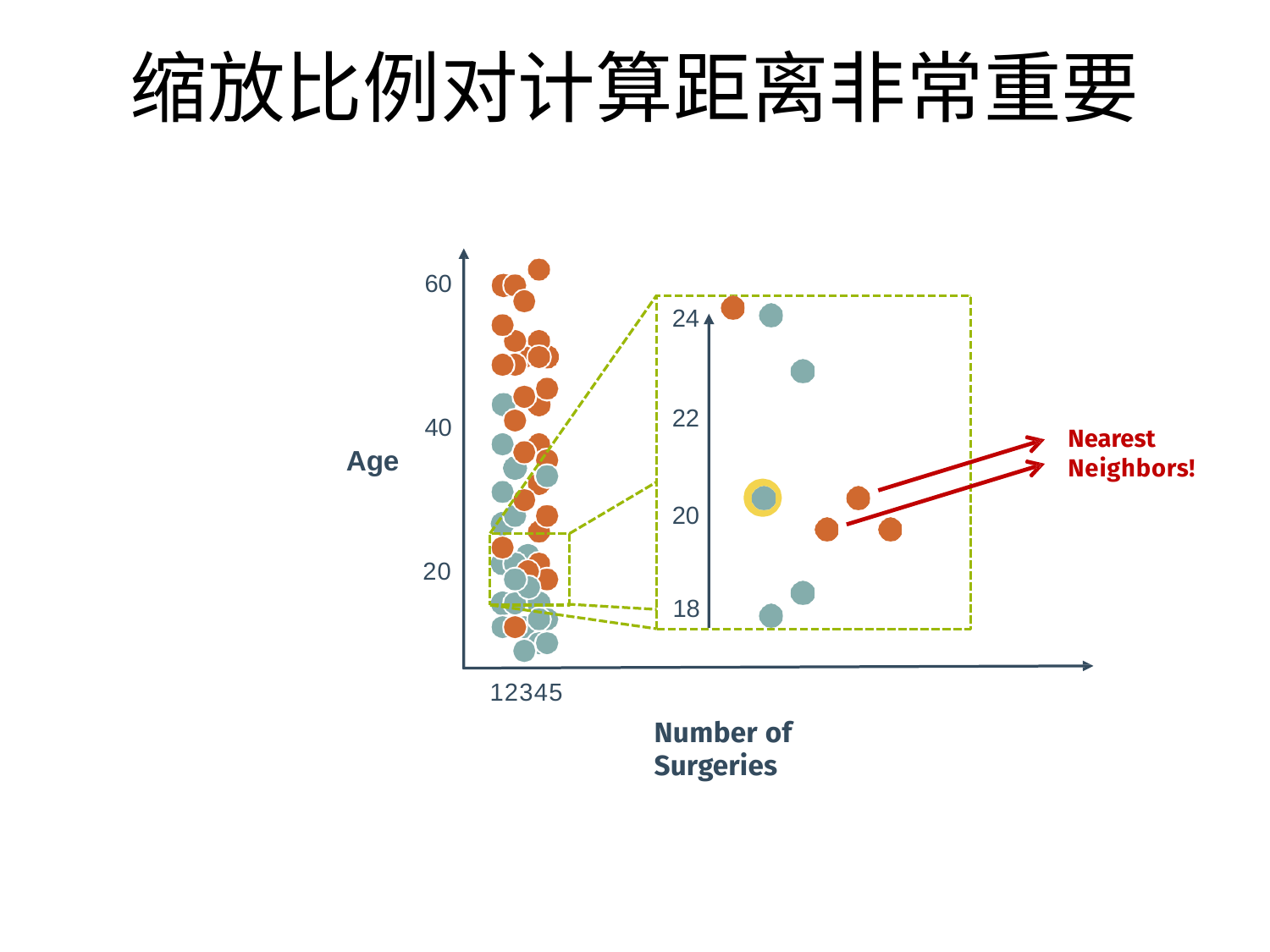

# 缩放比例对计算距离非常重要

60

24

22
40
Nearest  Neighbors!

Age

20

20

18

12345
Number of Surgeries